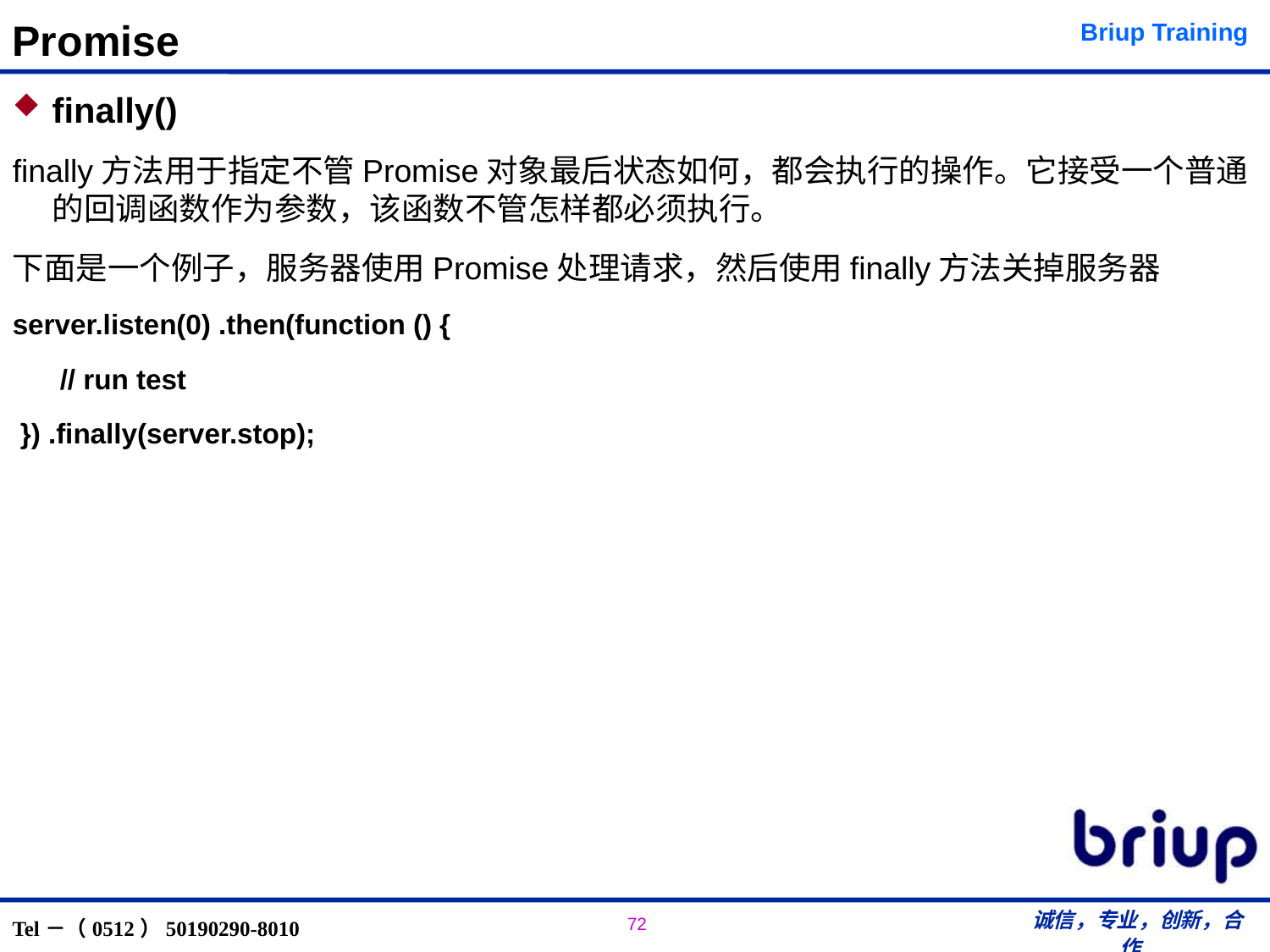

# Promise
finally()
finally方法用于指定不管Promise对象最后状态如何，都会执行的操作。它接受一个普通的回调函数作为参数，该函数不管怎样都必须执行。
下面是一个例子，服务器使用Promise处理请求，然后使用finally方法关掉服务器
server.listen(0) .then(function () {
	 // run test
 }) .finally(server.stop);